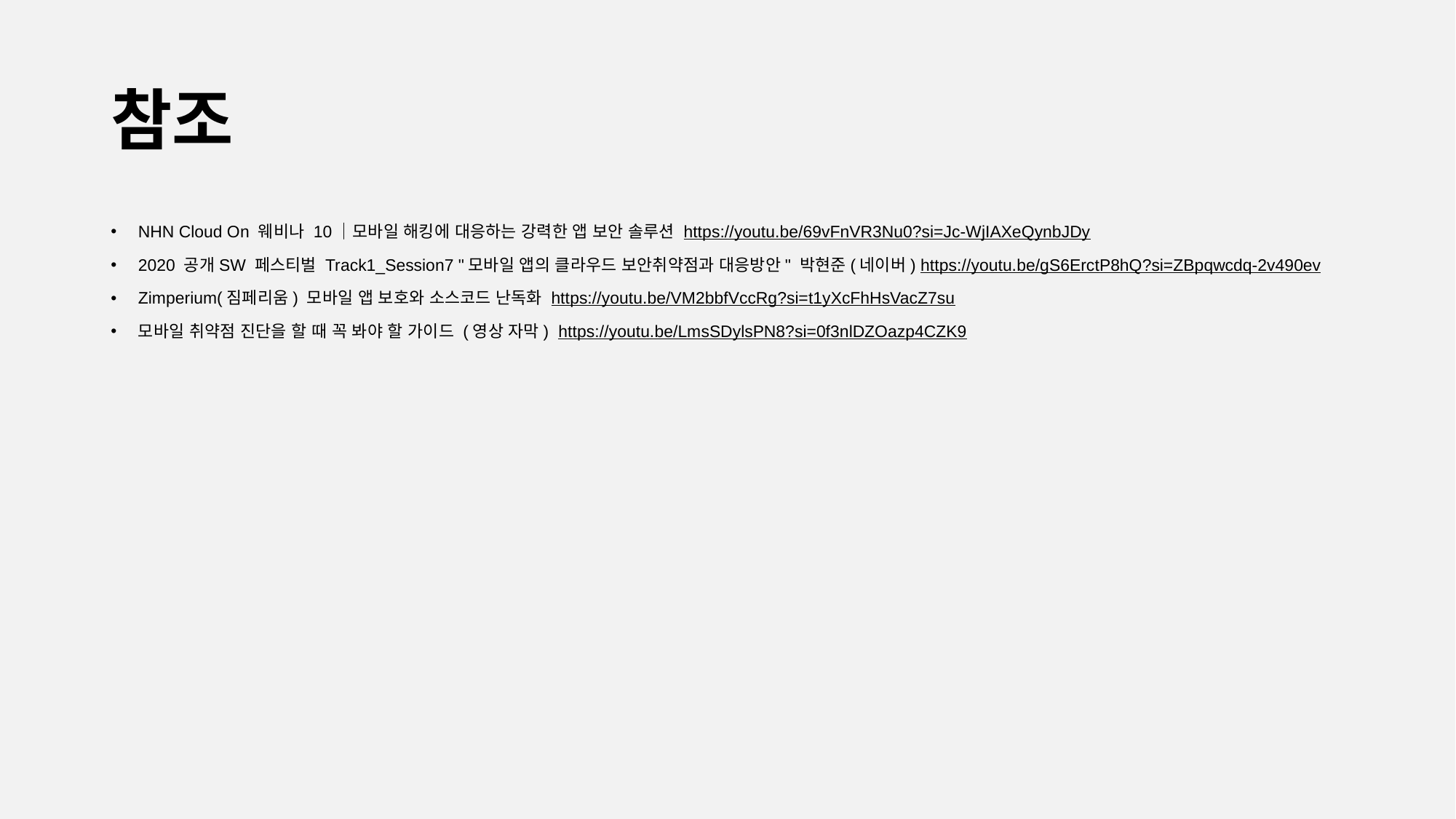

# 참조
NHN Cloud On 웨비나 10｜모바일 해킹에 대응하는 강력한 앱 보안 솔루션 https://youtu.be/69vFnVR3Nu0?si=Jc-WjIAXeQynbJDy
2020 공개SW 페스티벌 Track1_Session7 "모바일 앱의 클라우드 보안취약점과 대응방안" 박현준(네이버) https://youtu.be/gS6ErctP8hQ?si=ZBpqwcdq-2v490ev
Zimperium(짐페리움) 모바일 앱 보호와 소스코드 난독화 https://youtu.be/VM2bbfVccRg?si=t1yXcFhHsVacZ7su
모바일 취약점 진단을 할 때 꼭 봐야 할 가이드 (영상 자막)  https://youtu.be/LmsSDylsPN8?si=0f3nlDZOazp4CZK9